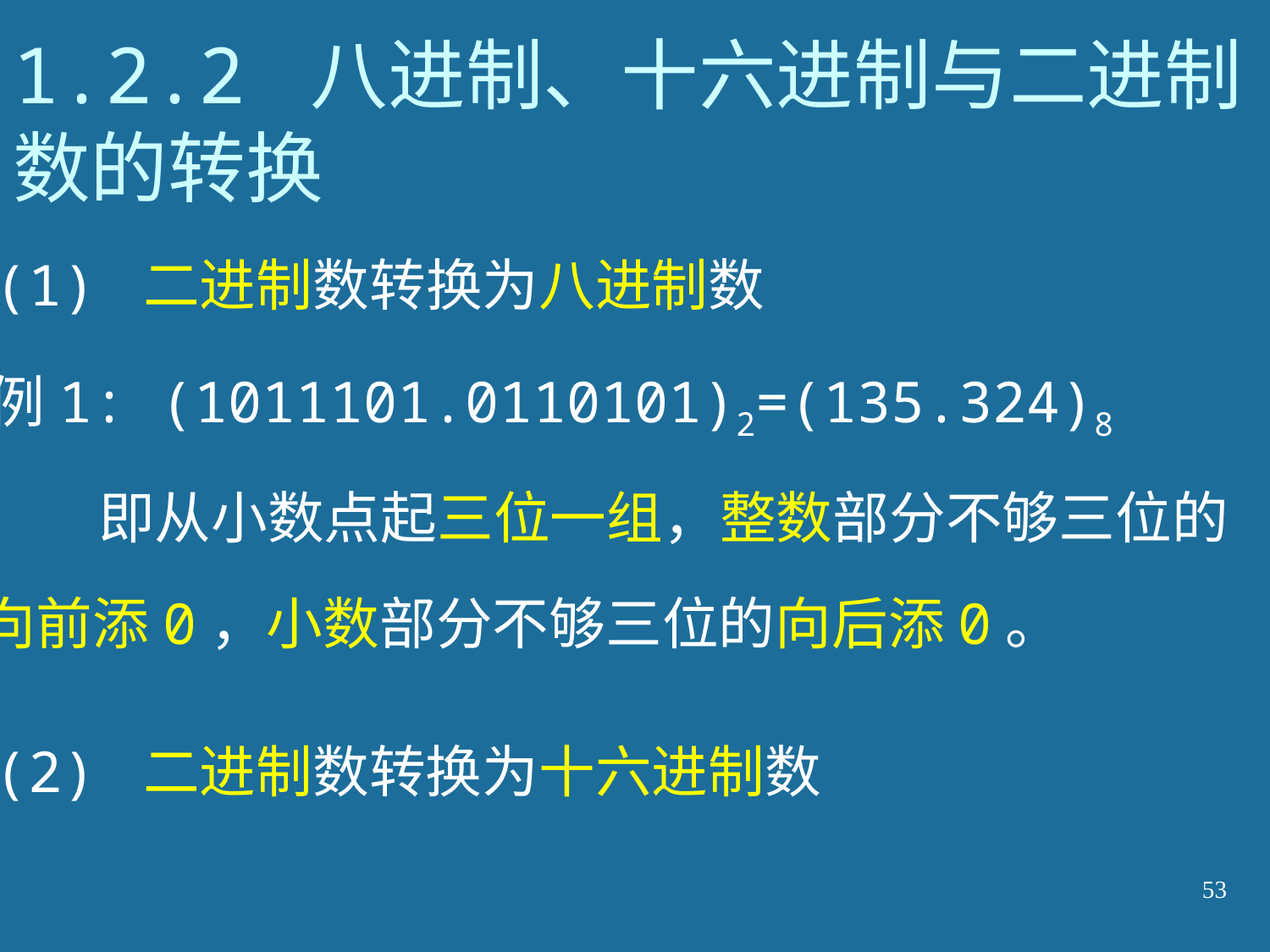

# 1.2.2 八进制、十六进制与二进制数的转换
(1) 二进制数转换为八进制数
   例1: (1011101.0110101)2=(135.324)8
 即从小数点起三位一组，整数部分不够三位的
向前添0，小数部分不够三位的向后添0。
(2) 二进制数转换为十六进制数
53